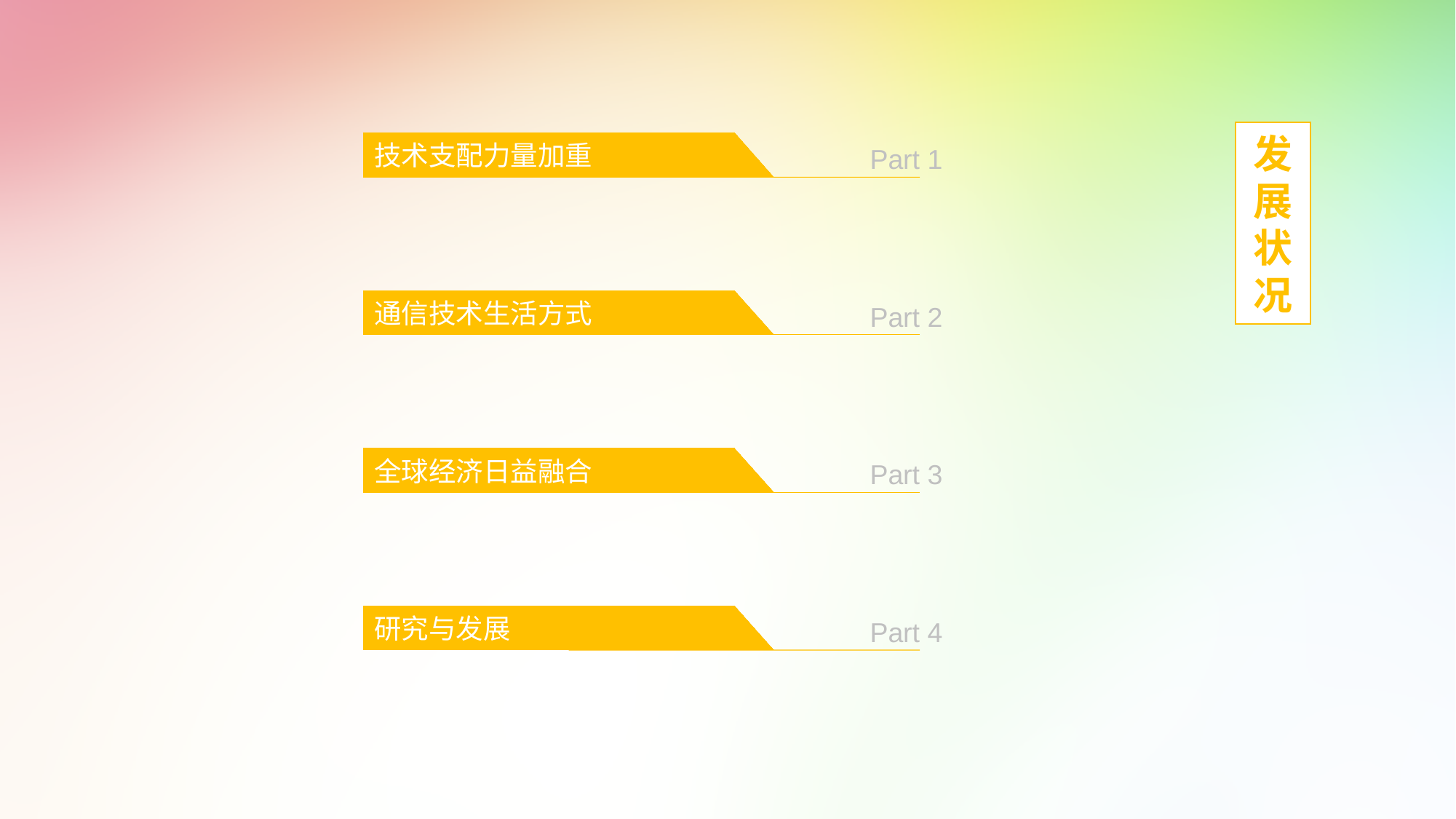

发展状况
技术支配力量加重
Part 1

通信技术生活方式
Part 2
全球经济日益融合
Part 3
研究与发展
Part 4